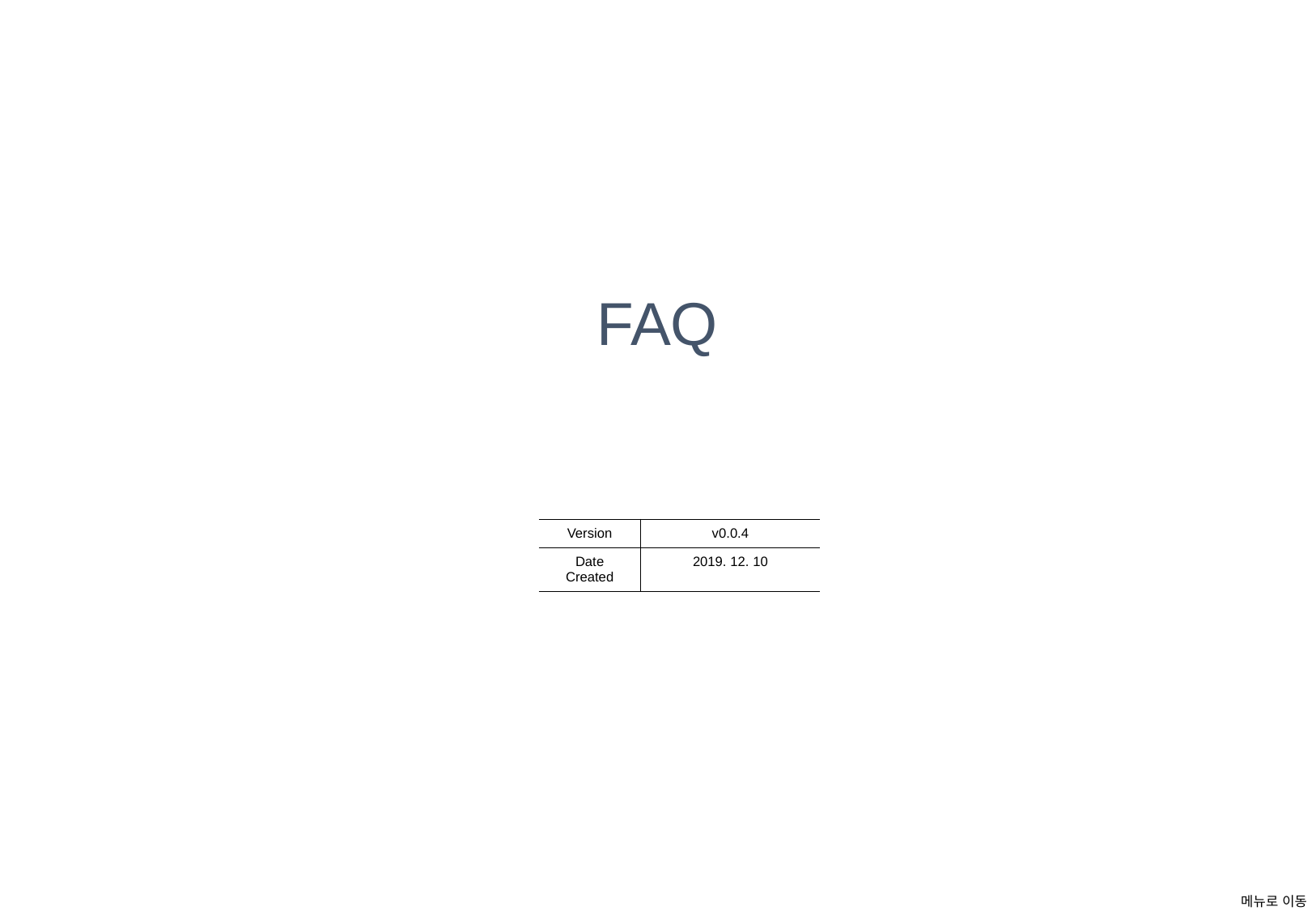

# FAQ
| Version | v0.0.4 |
| --- | --- |
| Date Created | 2019. 12. 10 |
메뉴로 이동